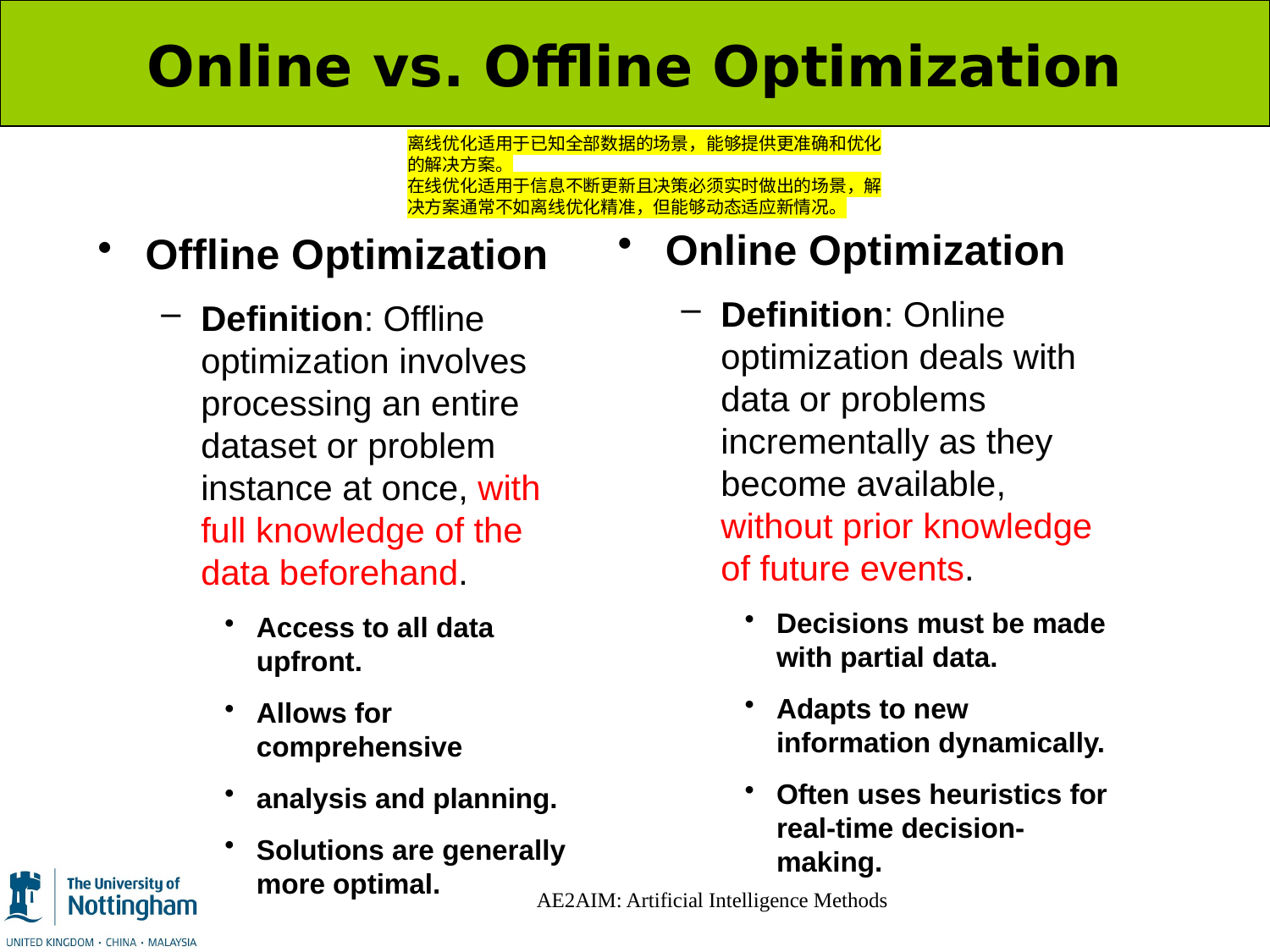

# Online vs. Offline Optimization
离线优化适用于已知全部数据的场景，能够提供更准确和优化的解决方案。
在线优化适用于信息不断更新且决策必须实时做出的场景，解决方案通常不如离线优化精准，但能够动态适应新情况。
Online Optimization
Definition: Online optimization deals with data or problems incrementally as they become available, without prior knowledge of future events.
Decisions must be made with partial data.
Adapts to new information dynamically.
Often uses heuristics for real-time decision-making.
Offline Optimization
Definition: Offline optimization involves processing an entire dataset or problem instance at once, with full knowledge of the data beforehand.
Access to all data upfront.
Allows for comprehensive
analysis and planning.
Solutions are generally more optimal.

AE2AIM: Artificial Intelligence Methods